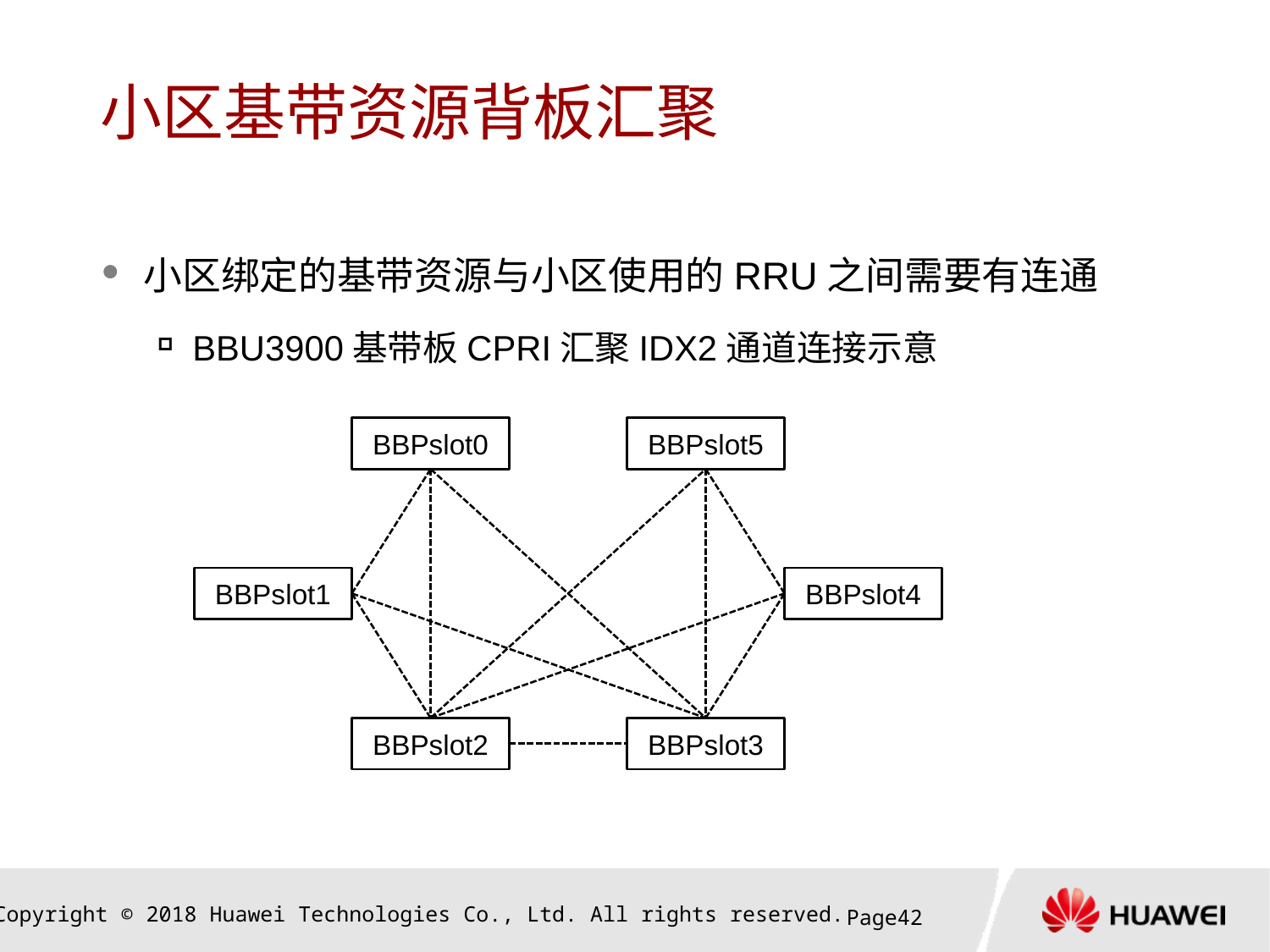

# 小区基带资源背板汇聚
小区绑定的基带资源与小区使用的RRU之间需要有连通
BBU3900基带板CPRI汇聚IDX2通道连接示意
BBPslot0
BBPslot5
BBPslot1
BBPslot4
BBPslot2
BBPslot3
Page42